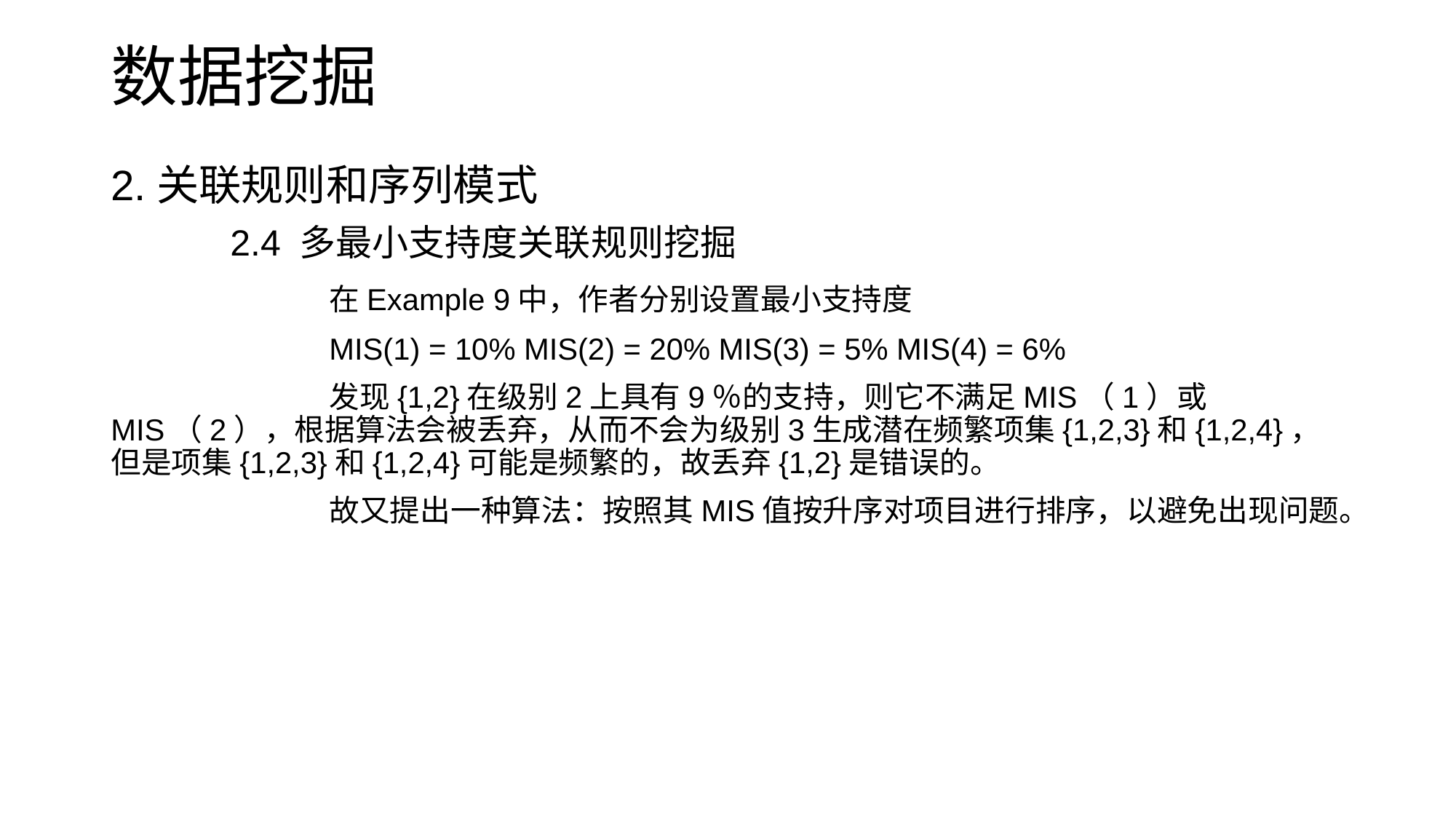

数据挖掘
2.关联规则和序列模式
	 2.4 多最小支持度关联规则挖掘
		在Example 9中，作者分别设置最小支持度
		MIS(1) = 10% MIS(2) = 20% MIS(3) = 5% MIS(4) = 6%
		发现{1,2}在级别2上具有9％的支持，则它不满足MIS（1）或MIS（2），根据算法会被丢弃，从而不会为级别3生成潜在频繁项集{1,2,3}和{1,2,4}，但是项集{1,2,3}和{1,2,4}可能是频繁的，故丢弃{1,2}是错误的。
		故又提出一种算法：按照其MIS值按升序对项目进行排序，以避免出现问题。